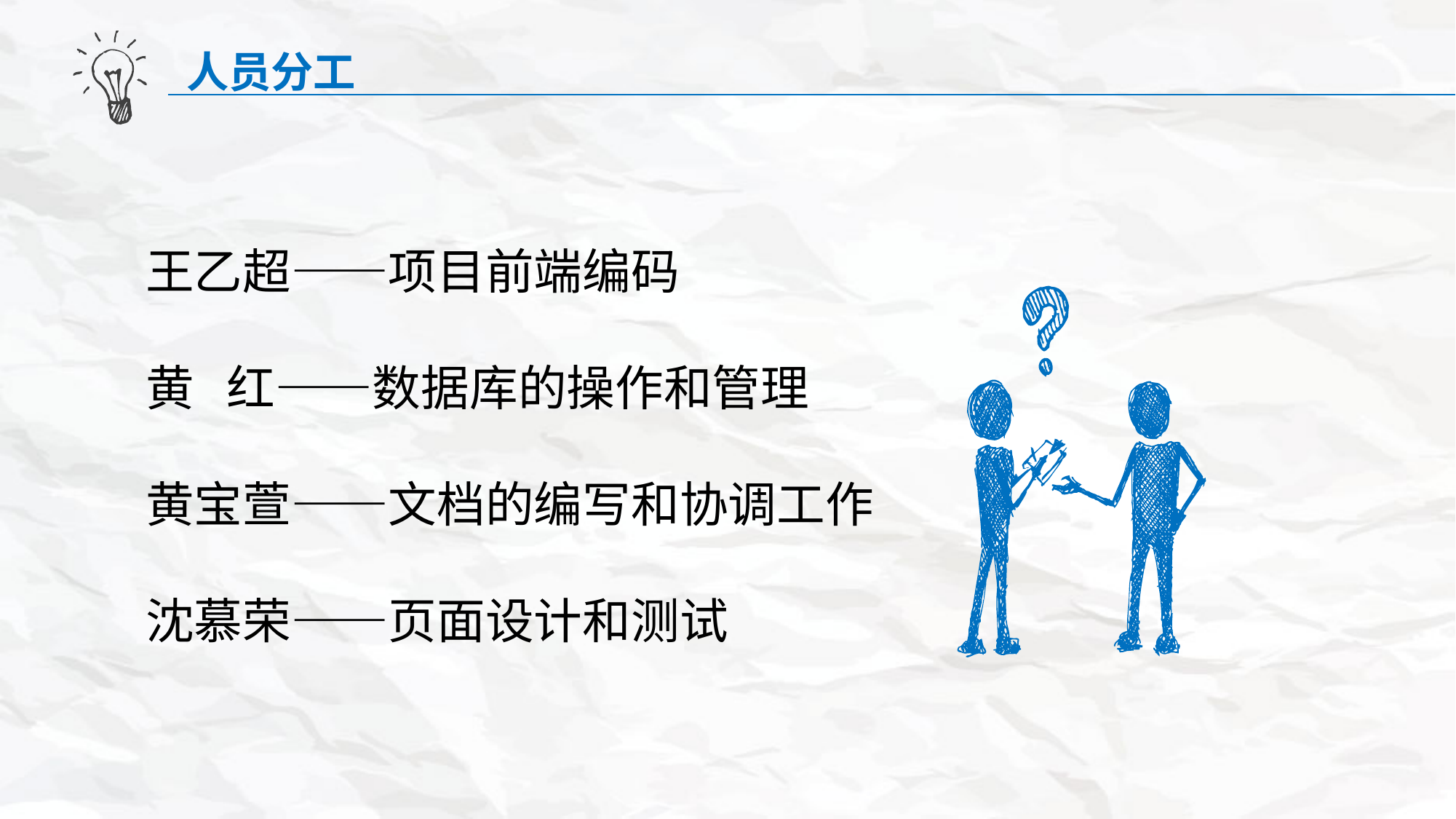

人员分工

王乙超——项目前端编码
黄   红——数据库的操作和管理
黄宝萱——文档的编写和协调工作
沈慕荣——页面设计和测试